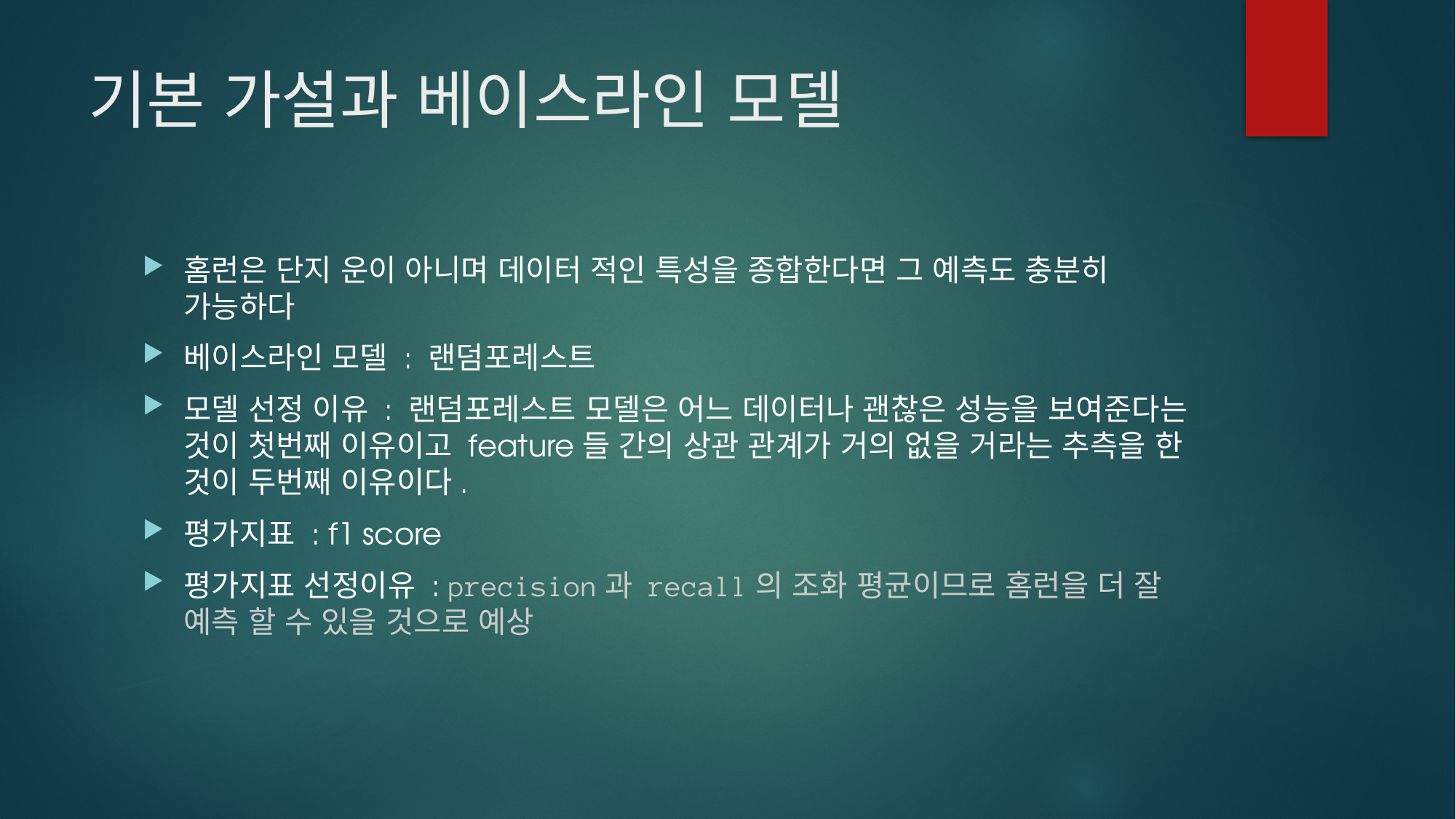

# 기본 가설과 베이스라인 모델
홈런은 단지 운이 아니며 데이터 적인 특성을 종합한다면 그 예측도 충분히 가능하다
베이스라인 모델 : 랜덤포레스트
모델 선정 이유 : 랜덤포레스트 모델은 어느 데이터나 괜찮은 성능을 보여준다는 것이 첫번째 이유이고 feature들 간의 상관 관계가 거의 없을 거라는 추측을 한 것이 두번째 이유이다.
평가지표 : f1 score
평가지표 선정이유 : precision과 recall의 조화 평균이므로 홈런을 더 잘 예측 할 수 있을 것으로 예상